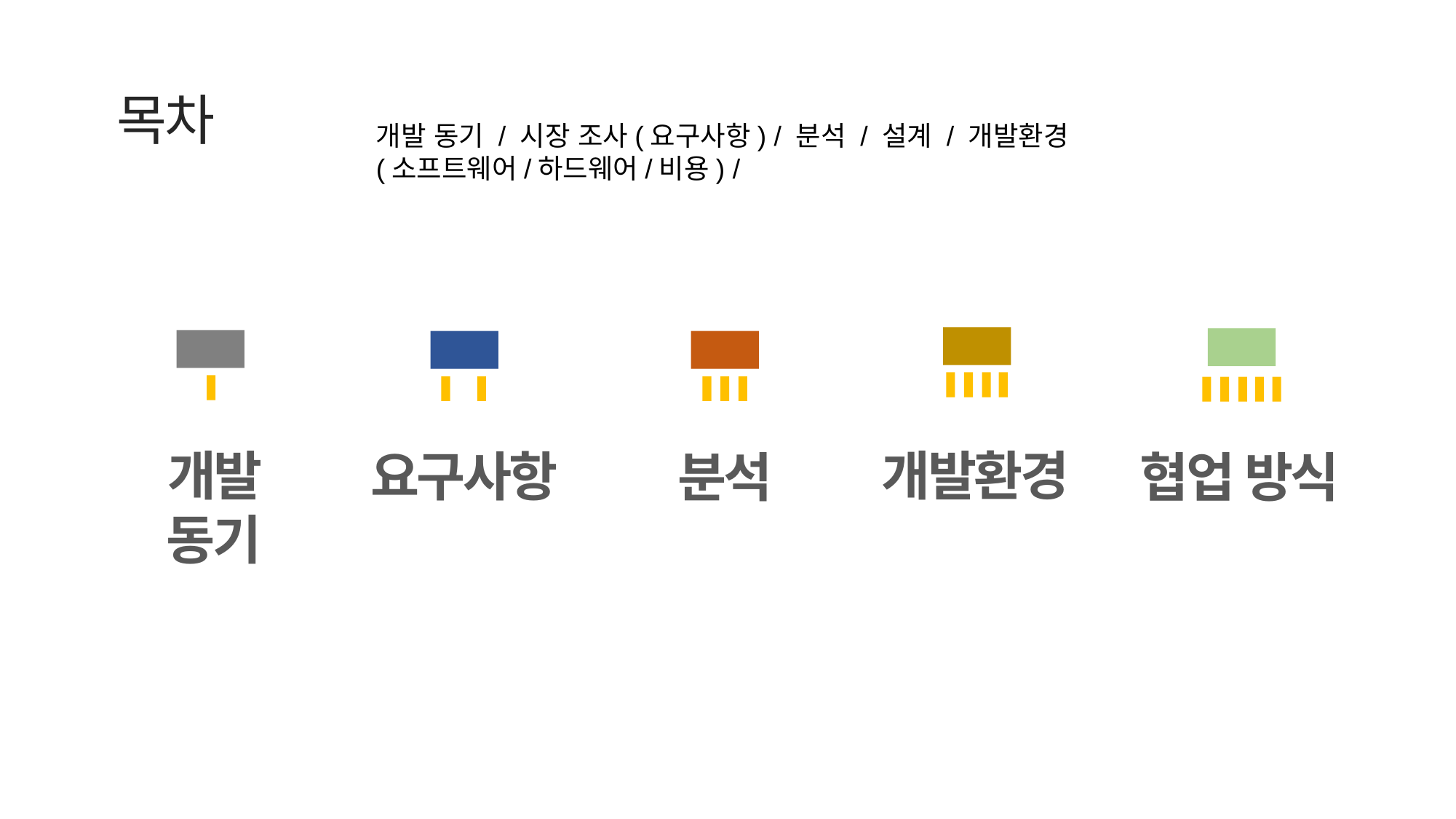

목차
개발 동기 / 시장 조사(요구사항) / 분석 / 설계 / 개발환경(소프트웨어/하드웨어/비용) /

개발환경

협업 방식

개발 동기

분석

요구사항